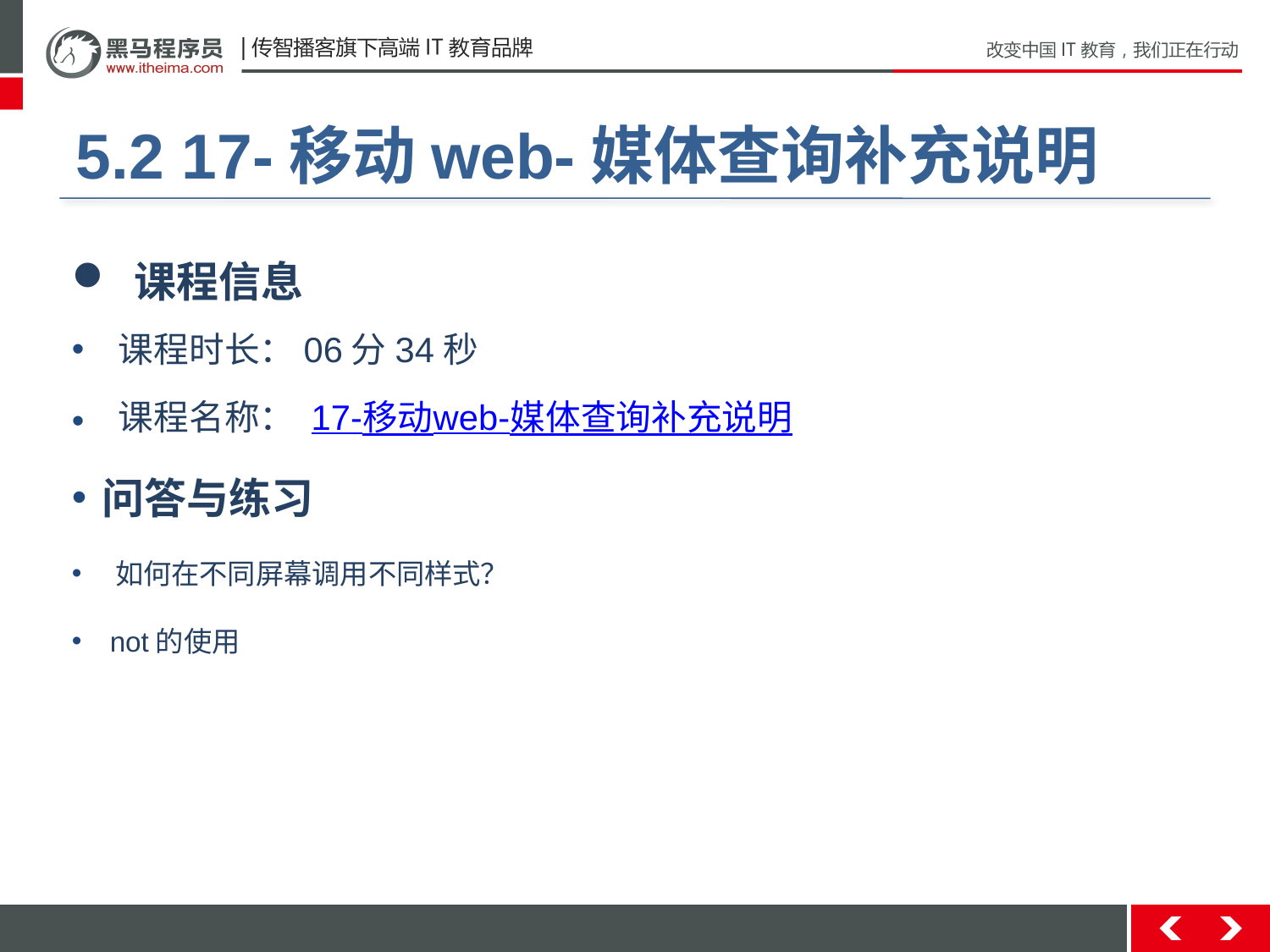

#
5.2 17-移动web-媒体查询补充说明
 课程信息
 课程时长：06分34秒
 课程名称： 17-移动web-媒体查询补充说明
问答与练习
 如何在不同屏幕调用不同样式？
 not的使用